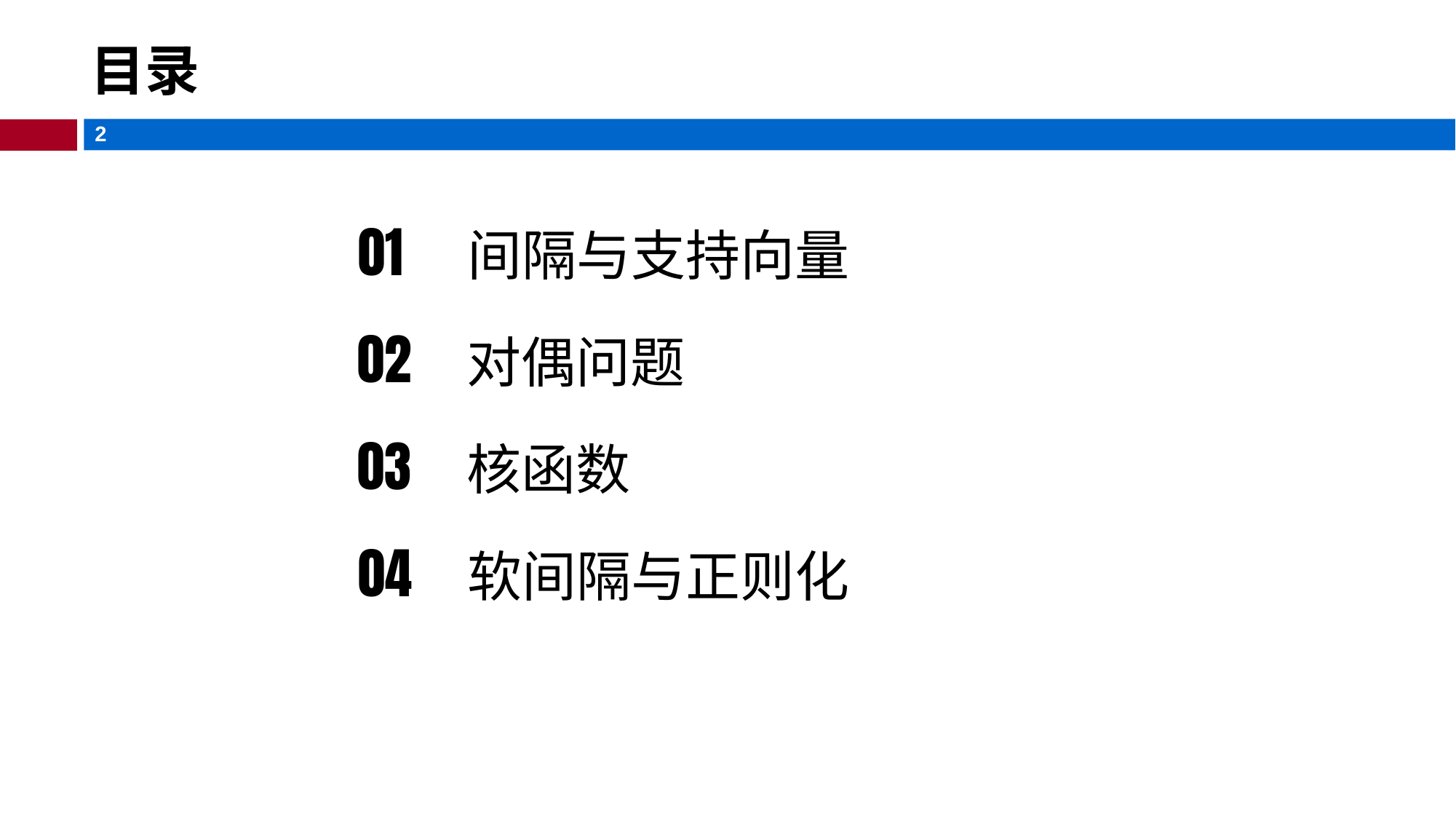

# 目录
01	间隔与支持向量
02	对偶问题
03	核函数
04	软间隔与正则化